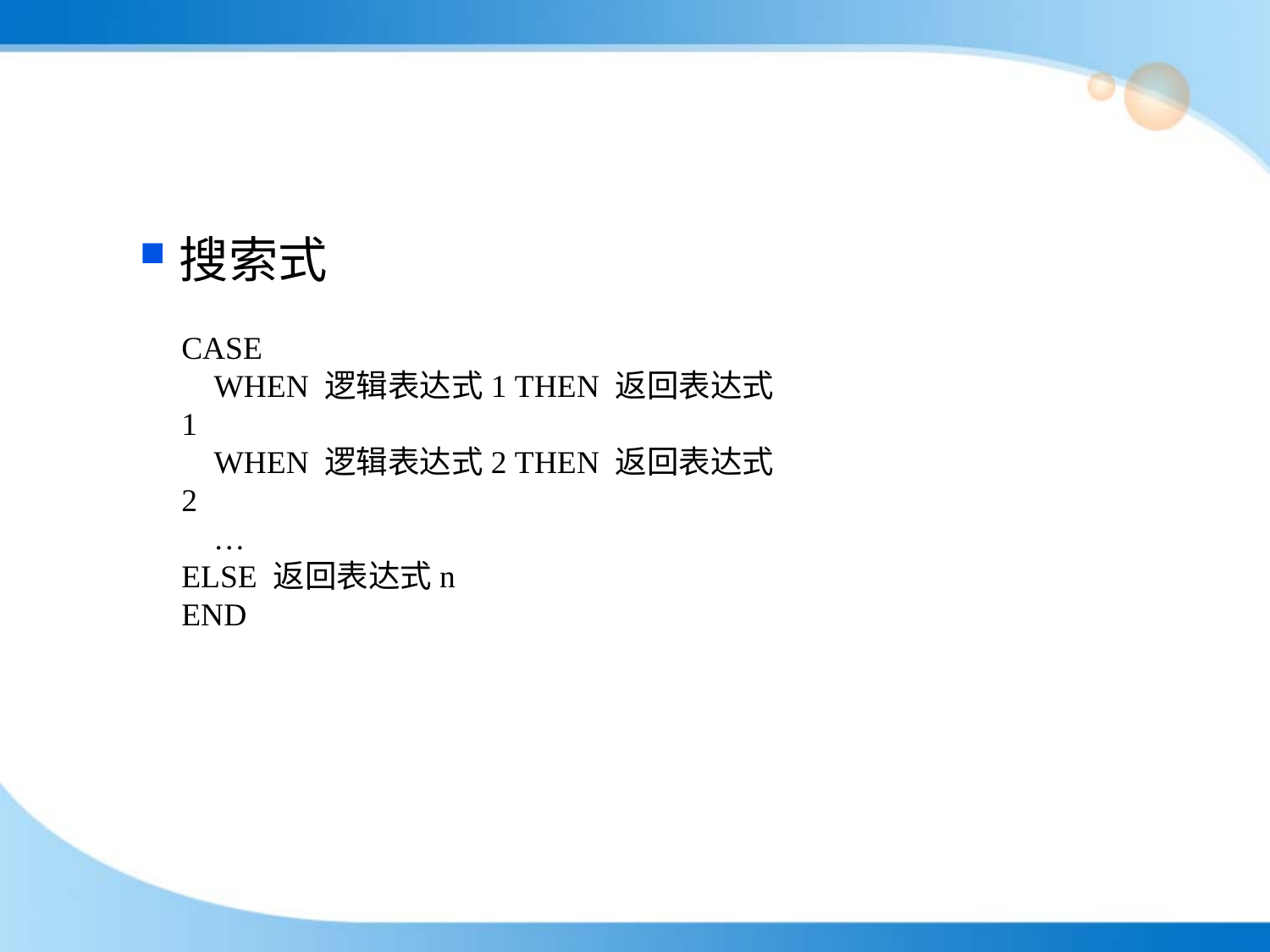

#
搜索式

CASE
    WHEN 逻辑表达式1 THEN 返回表达式1
    WHEN 逻辑表达式2 THEN 返回表达式2
    …
ELSE 返回表达式n
END